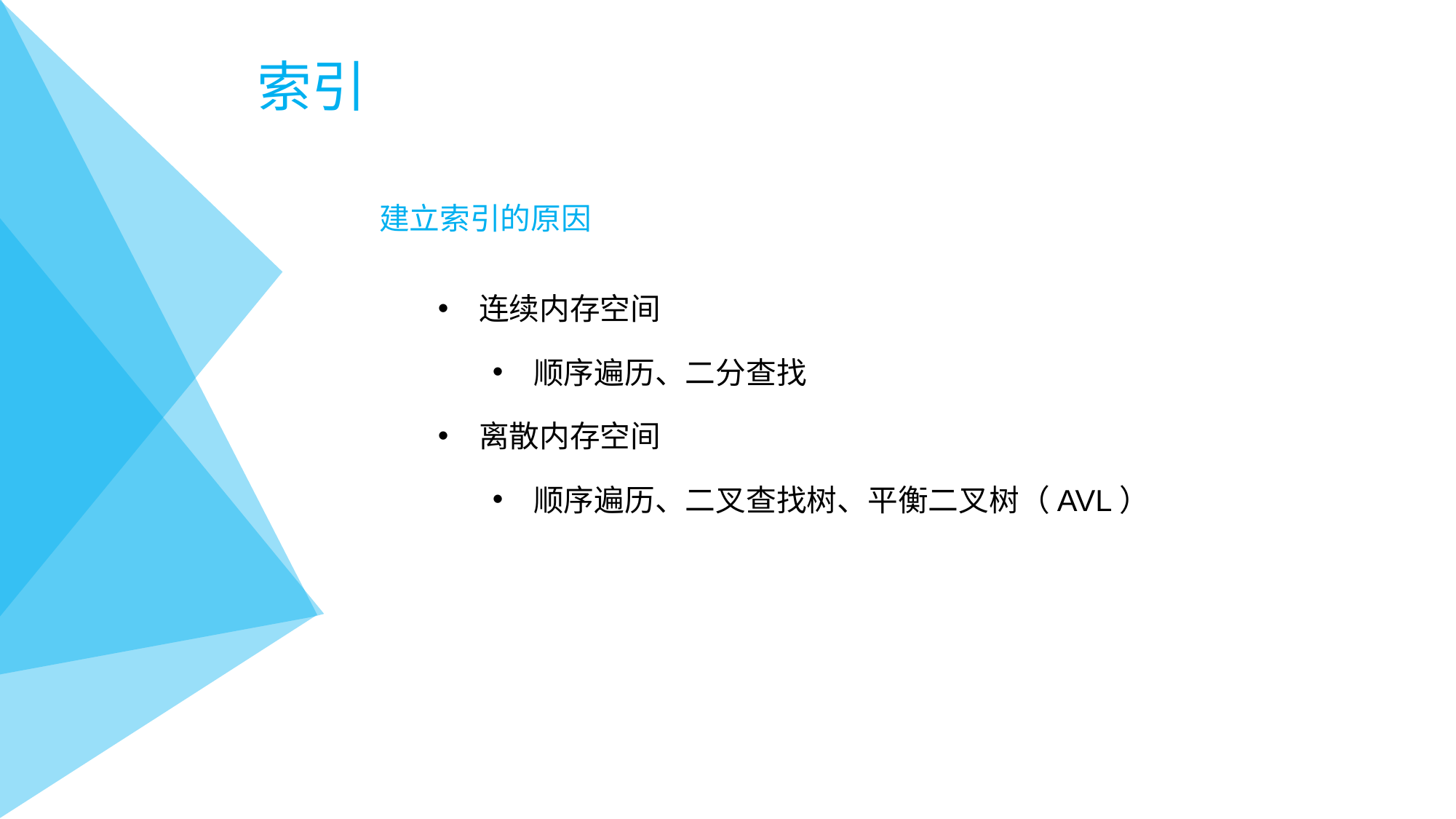

# 索引
建立索引的原因

连续内存空间
顺序遍历、二分查找
离散内存空间
顺序遍历、二叉查找树、平衡二叉树（AVL）